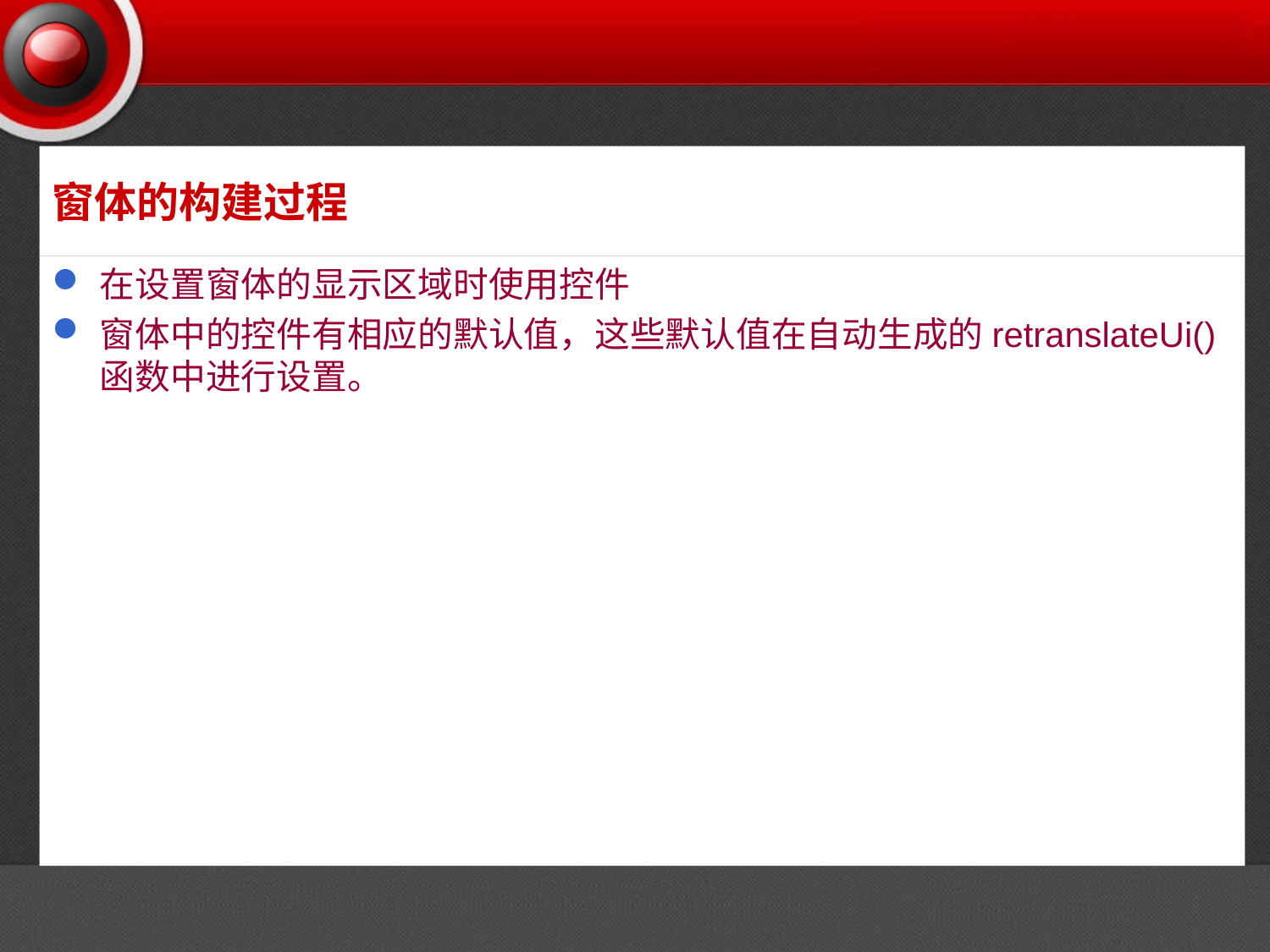

# 窗体的构建过程
在设置窗体的显示区域时使用控件
窗体中的控件有相应的默认值，这些默认值在自动生成的retranslateUi()函数中进行设置。